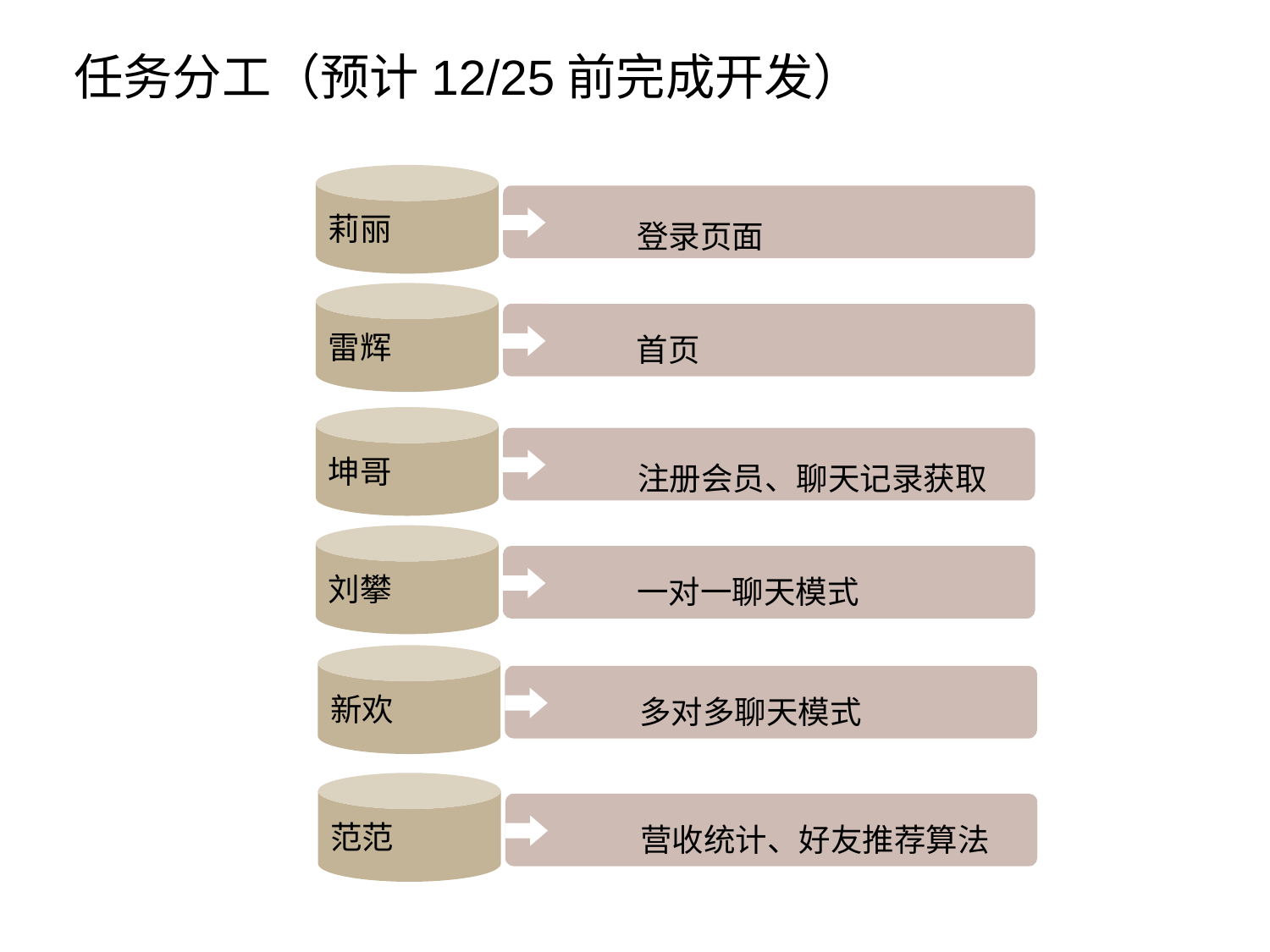

任务分工（预计12/25前完成开发）
莉丽

登录页面
点击添加文本
雷辉

首页

坤哥
点击添加文本

注册会员、聊天记录获取
刘攀

一对一聊天模式

点击添加文本
新欢

多对多聊天模式

点击添加文本
范范

营收统计、好友推荐算法